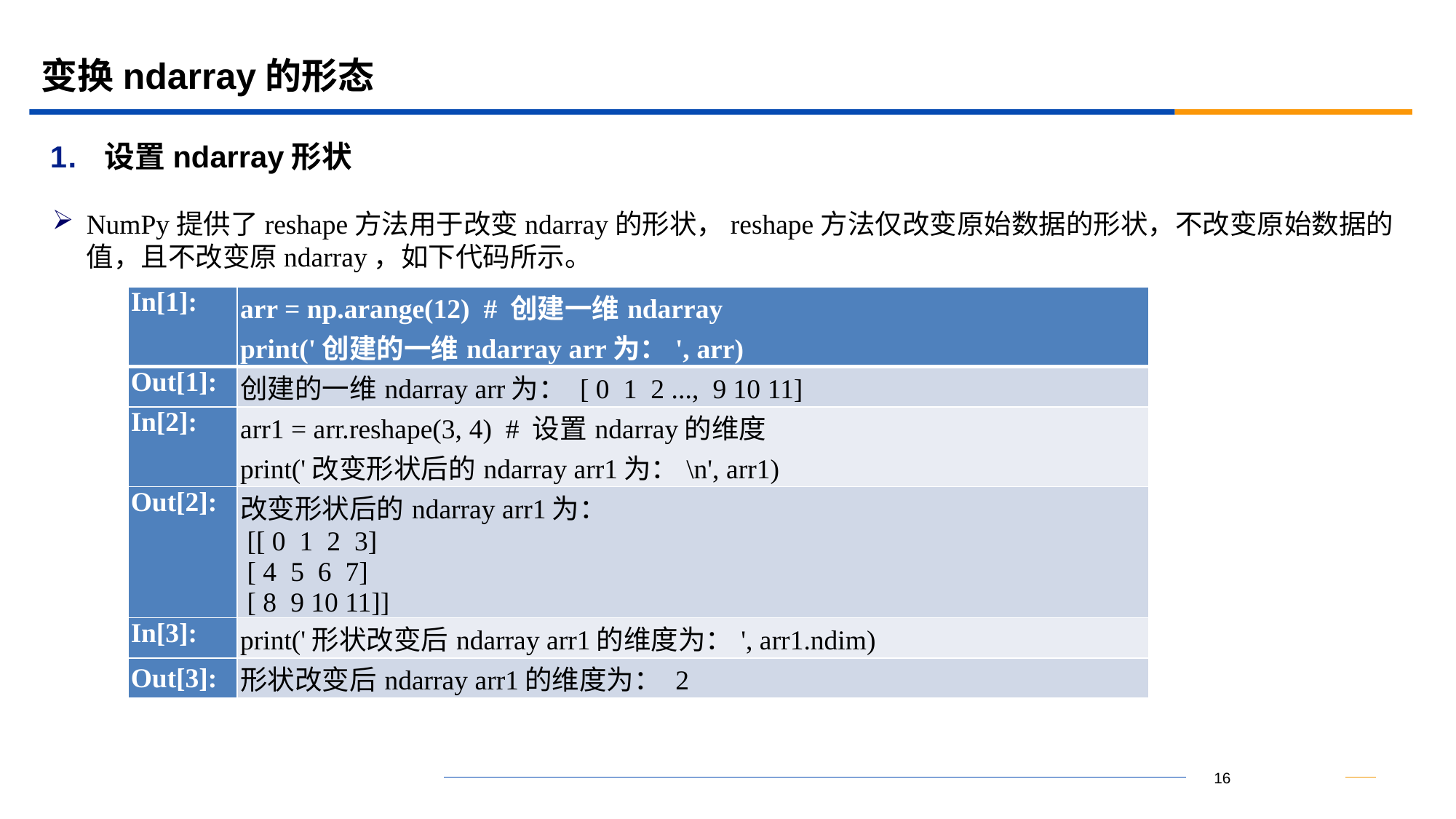

# 变换ndarray的形态
设置ndarray形状
NumPy提供了reshape方法用于改变ndarray的形状，reshape方法仅改变原始数据的形状，不改变原始数据的值，且不改变原ndarray，如下代码所示。
| In[1]: | arr = np.arange(12) # 创建一维ndarray print('创建的一维ndarray arr为：', arr) |
| --- | --- |
| Out[1]: | 创建的一维ndarray arr为： [ 0 1 2 ..., 9 10 11] |
| In[2]: | arr1 = arr.reshape(3, 4) # 设置ndarray的维度 print('改变形状后的ndarray arr1为：\n', arr1) |
| Out[2]: | 改变形状后的ndarray arr1为： [[ 0 1 2 3] [ 4 5 6 7] [ 8 9 10 11]] |
| In[3]: | print('形状改变后ndarray arr1的维度为：', arr1.ndim) |
| Out[3]: | 形状改变后ndarray arr1的维度为： 2 |